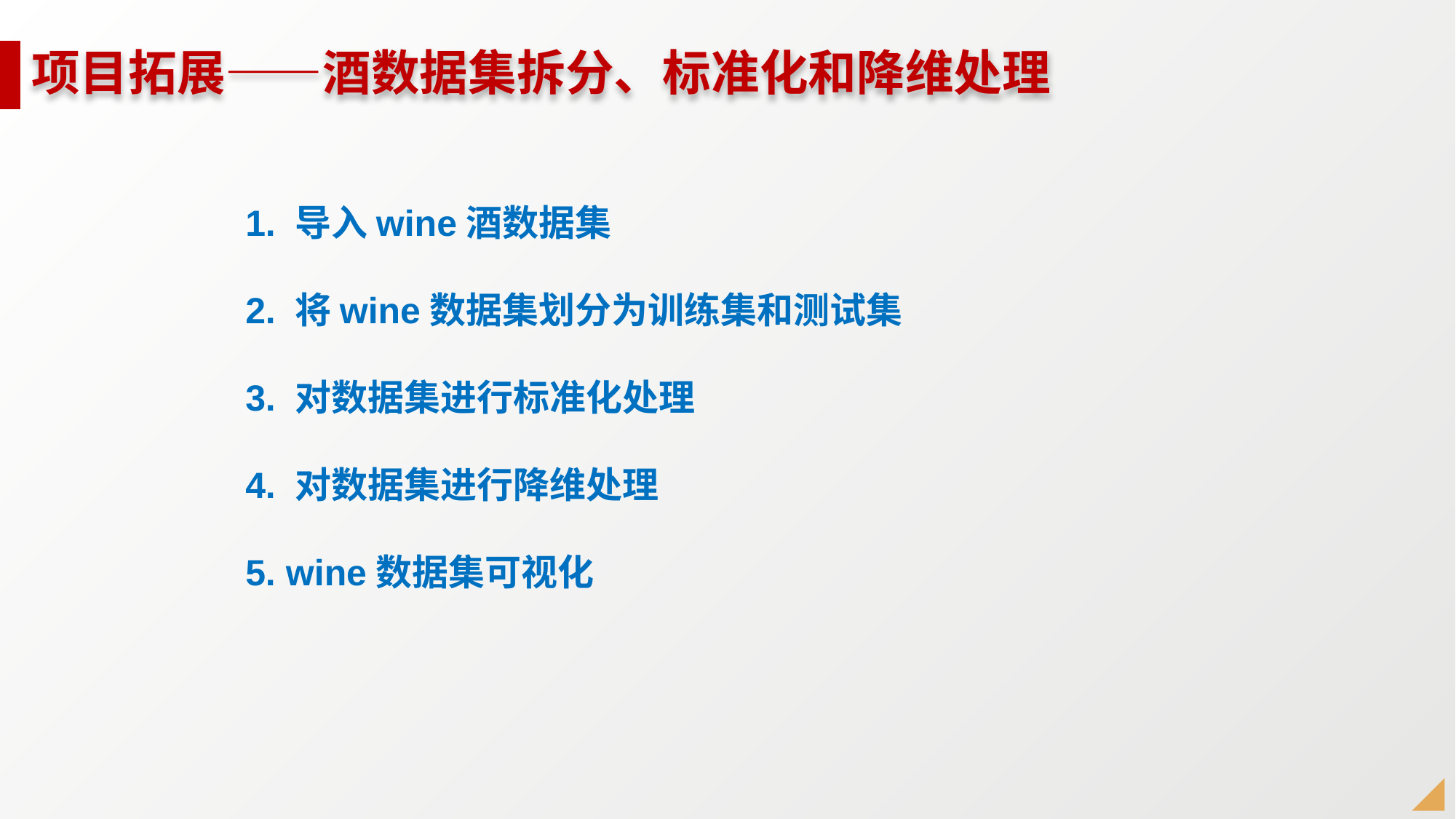

# 项目拓展——酒数据集拆分、标准化和降维处理
1. 导入wine酒数据集
2. 将wine数据集划分为训练集和测试集
3. 对数据集进行标准化处理
4. 对数据集进行降维处理
5. wine数据集可视化